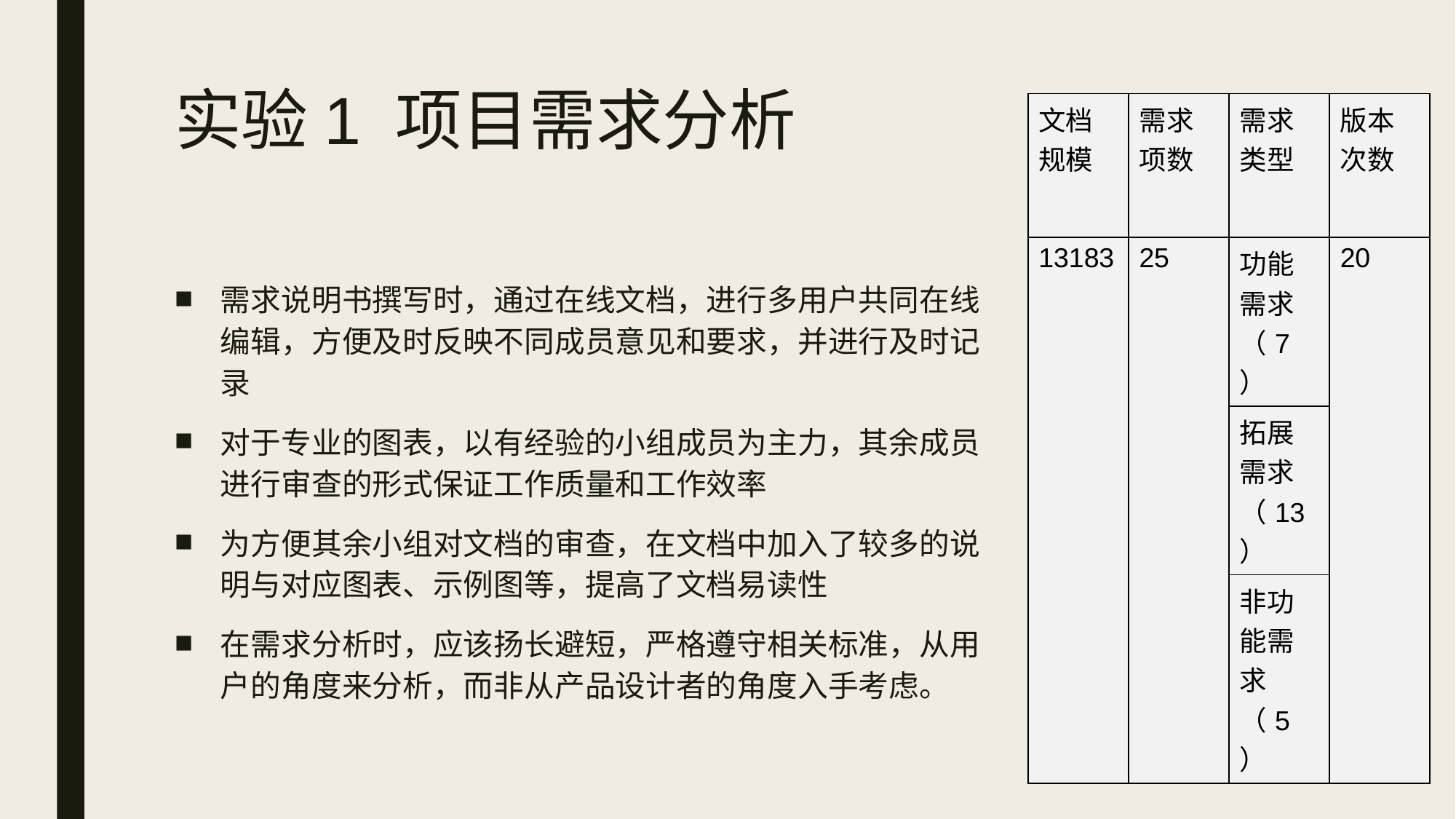

# 实验1 项目需求分析
| 文档规模 | 需求项数 | 需求类型 | 版本次数 |
| --- | --- | --- | --- |
| 13183 | 25 | 功能需求（7） | 20 |
|  |  | 拓展需求（13） |  |
|  |  | 非功能需求（5） |  |
需求说明书撰写时，通过在线文档，进行多用户共同在线编辑，方便及时反映不同成员意见和要求，并进行及时记录
对于专业的图表，以有经验的小组成员为主力，其余成员进行审查的形式保证工作质量和工作效率
为方便其余小组对文档的审查，在文档中加入了较多的说明与对应图表、示例图等，提高了文档易读性
在需求分析时，应该扬长避短，严格遵守相关标准，从用户的角度来分析，而非从产品设计者的角度入手考虑。